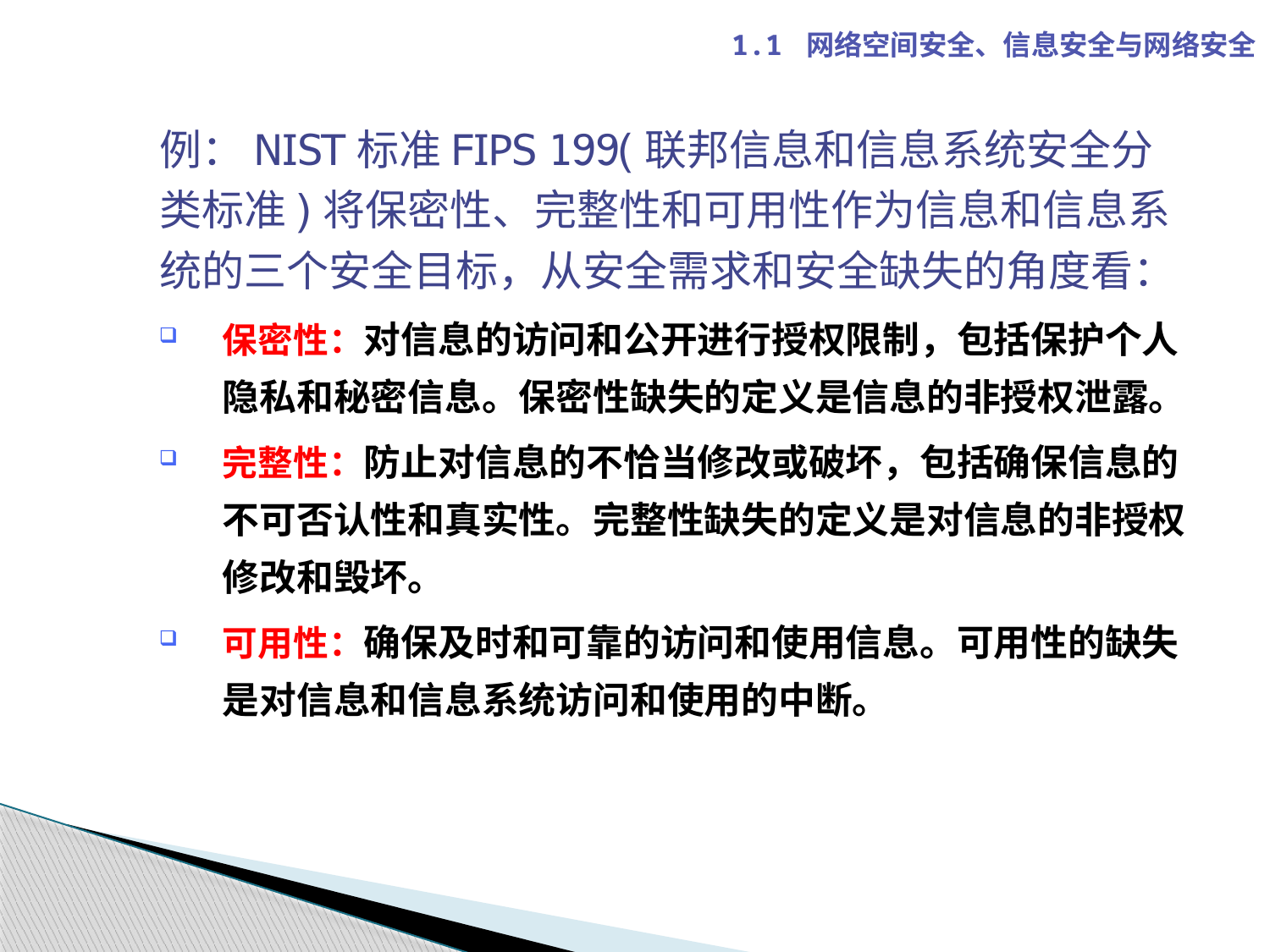

1.1 网络空间安全、信息安全与网络安全
例：NIST标准FIPS 199(联邦信息和信息系统安全分类标准)将保密性、完整性和可用性作为信息和信息系统的三个安全目标，从安全需求和安全缺失的角度看：
保密性：对信息的访问和公开进行授权限制，包括保护个人隐私和秘密信息。保密性缺失的定义是信息的非授权泄露。
完整性：防止对信息的不恰当修改或破坏，包括确保信息的不可否认性和真实性。完整性缺失的定义是对信息的非授权修改和毁坏。
可用性：确保及时和可靠的访问和使用信息。可用性的缺失是对信息和信息系统访问和使用的中断。